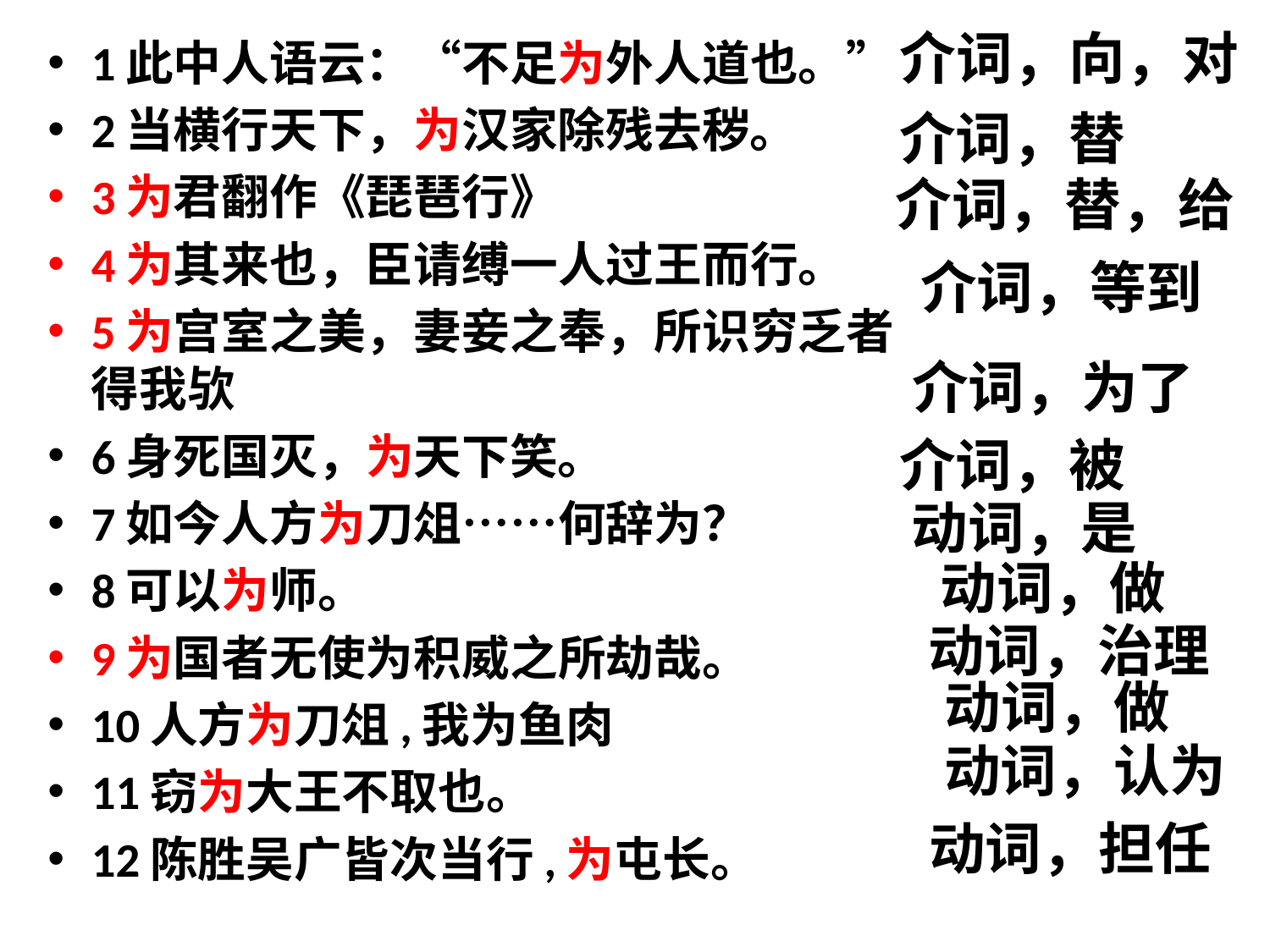

介词，向，对
1此中人语云：“不足为外人道也。”
2当横行天下，为汉家除残去秽。
3为君翻作《琵琶行》
4为其来也，臣请缚一人过王而行。
5为宫室之美，妻妾之奉，所识穷乏者得我欤
6身死国灭，为天下笑。
7如今人方为刀俎……何辞为？
8可以为师。
9为国者无使为积威之所劫哉。
10人方为刀俎,我为鱼肉
11窃为大王不取也。
12陈胜吴广皆次当行,为屯长。
介词，替
介词，替，给
介词，等到
介词，为了
介词，被
动词，是
动词，做
动词，治理
动词，做
动词，认为
动词，担任